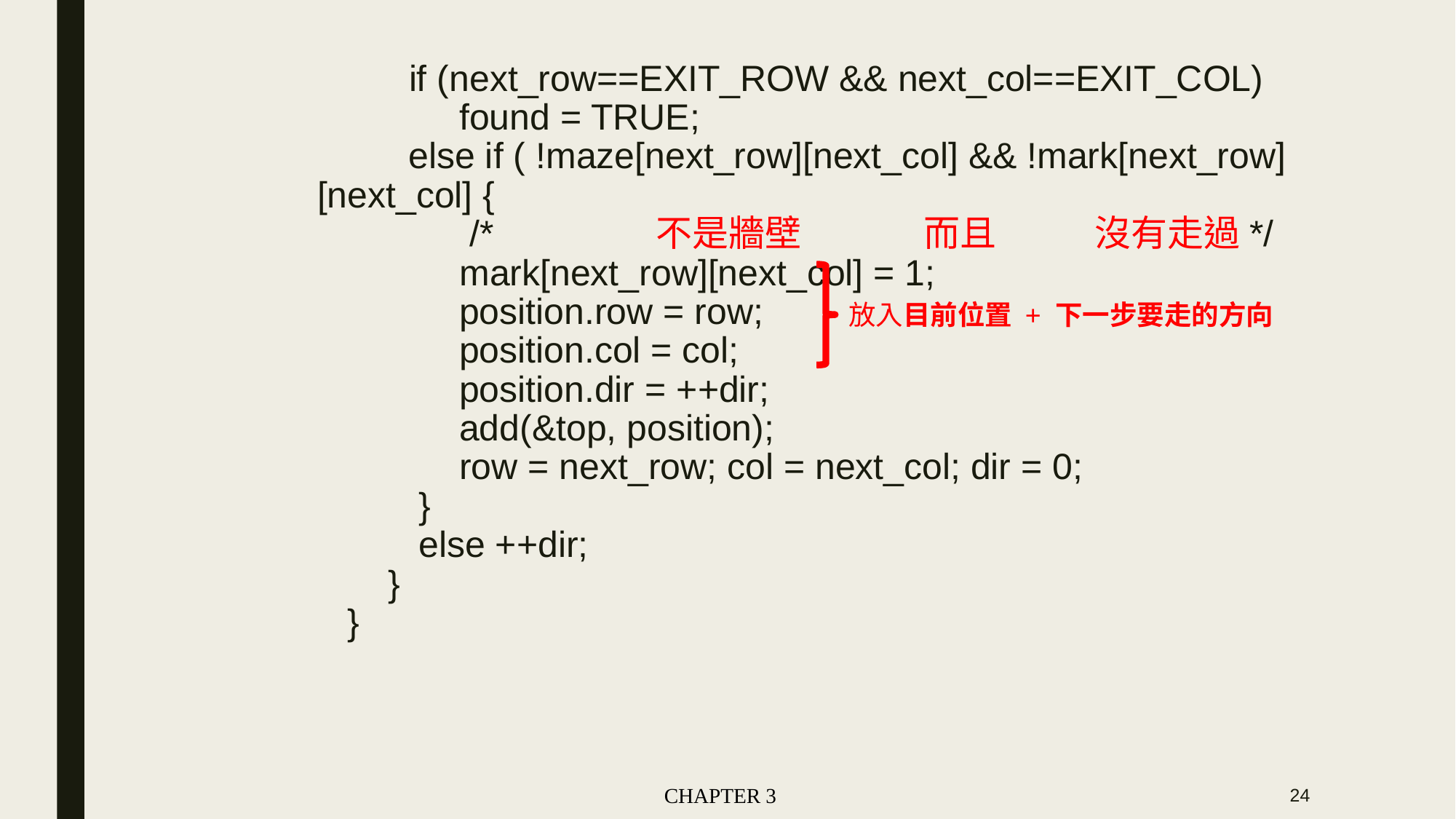

# if (next_row==EXIT_ROW && next_col==EXIT_COL) found = TRUE; else if ( !maze[next_row][next_col] && !mark[next_row][next_col] { /*               不是牆壁               而且            沒有走過*/ mark[next_row][next_col] = 1; position.row = row; position.col = col; position.dir = ++dir; add(&top, position); row = next_row; col = next_col; dir = 0; } else ++dir; } }

放入目前位置 + 下一步要走的方向
CHAPTER 3
24